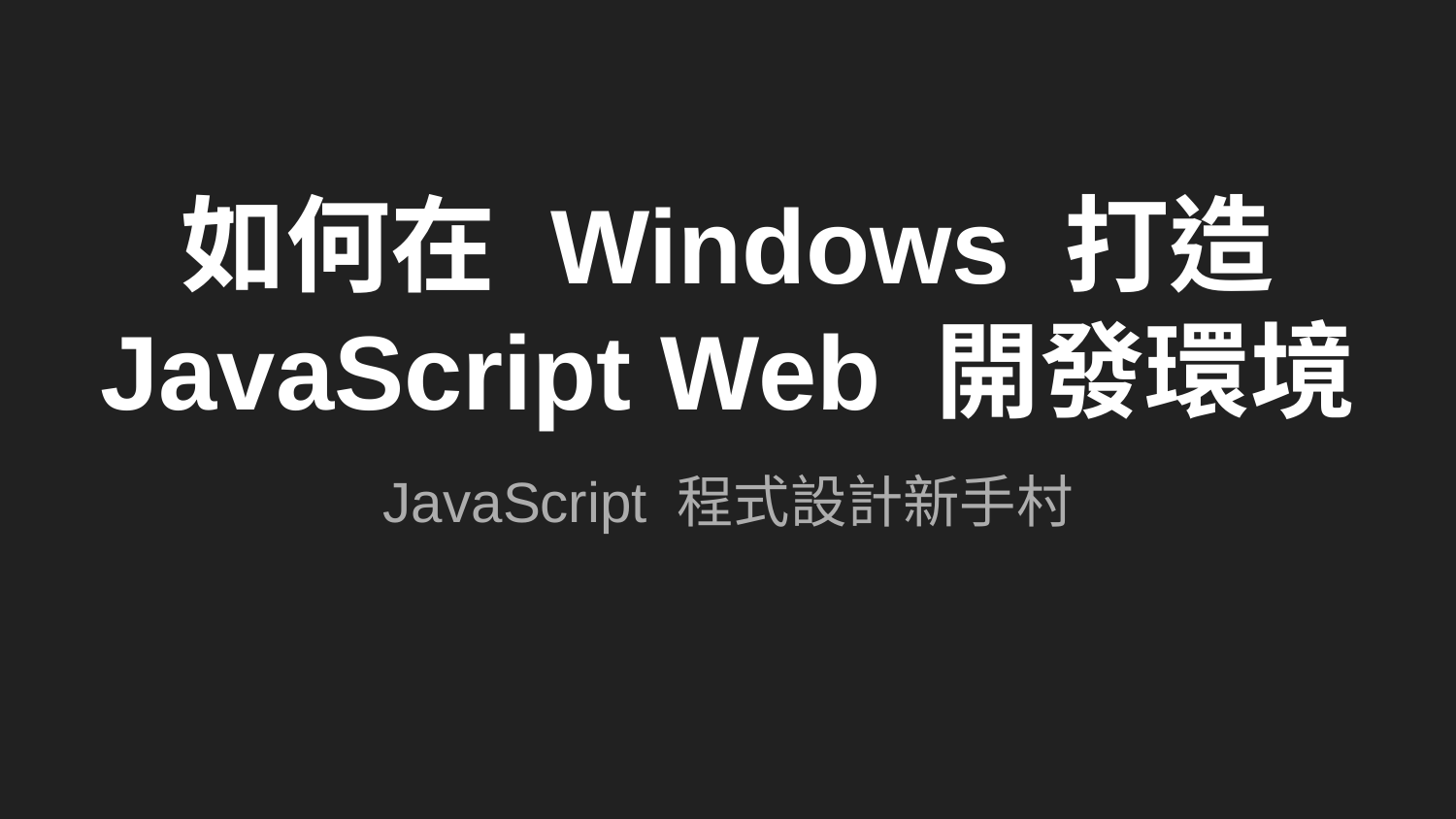

# 如何在 Windows 打造 JavaScript Web 開發環境
JavaScript 程式設計新手村